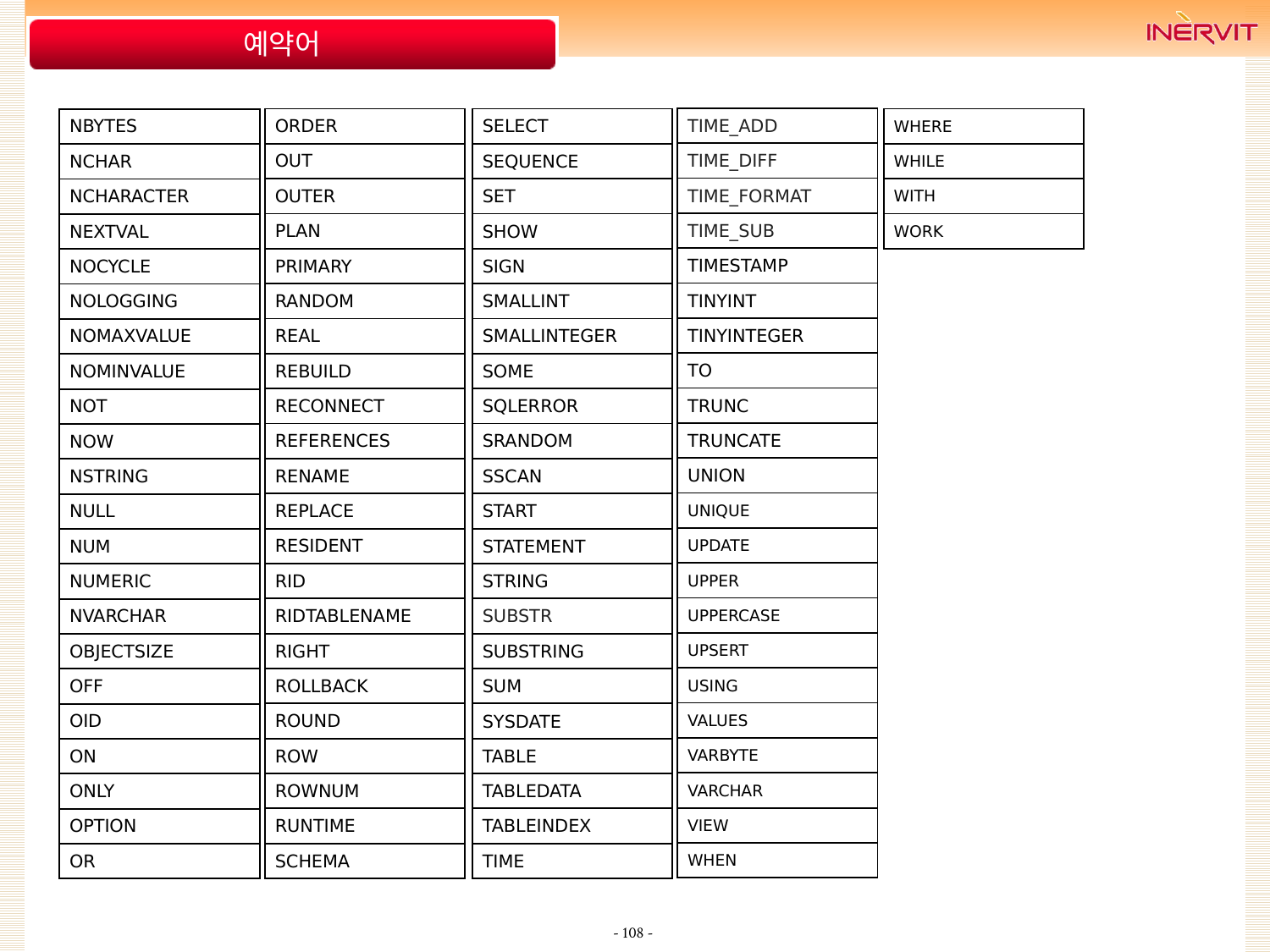

# 예약어
| TIME\_ADD |
| --- |
| TIME\_DIFF |
| TIME\_FORMAT |
| TIME\_SUB |
| TIMESTAMP |
| TINYINT |
| TINYINTEGER |
| TO |
| TRUNC |
| TRUNCATE |
| UNION |
| UNIQUE |
| UPDATE |
| UPPER |
| UPPERCASE |
| UPSERT |
| USING |
| VALUES |
| VARBYTE |
| VARCHAR |
| VIEW |
| WHEN |
| ORDER |
| --- |
| OUT |
| OUTER |
| PLAN |
| PRIMARY |
| RANDOM |
| REAL |
| REBUILD |
| RECONNECT |
| REFERENCES |
| RENAME |
| REPLACE |
| RESIDENT |
| RID |
| RIDTABLENAME |
| RIGHT |
| ROLLBACK |
| ROUND |
| ROW |
| ROWNUM |
| RUNTIME |
| SCHEMA |
| SELECT |
| --- |
| SEQUENCE |
| SET |
| SHOW |
| SIGN |
| SMALLINT |
| SMALLINTEGER |
| SOME |
| SQLERROR |
| SRANDOM |
| SSCAN |
| START |
| STATEMENT |
| STRING |
| SUBSTR |
| SUBSTRING |
| SUM |
| SYSDATE |
| TABLE |
| TABLEDATA |
| TABLEINDEX |
| TIME |
| WHERE |
| --- |
| WHILE |
| WITH |
| WORK |
| NBYTES |
| --- |
| NCHAR |
| NCHARACTER |
| NEXTVAL |
| NOCYCLE |
| NOLOGGING |
| NOMAXVALUE |
| NOMINVALUE |
| NOT |
| NOW |
| NSTRING |
| NULL |
| NUM |
| NUMERIC |
| NVARCHAR |
| OBJECTSIZE |
| OFF |
| OID |
| ON |
| ONLY |
| OPTION |
| OR |
- 108 -